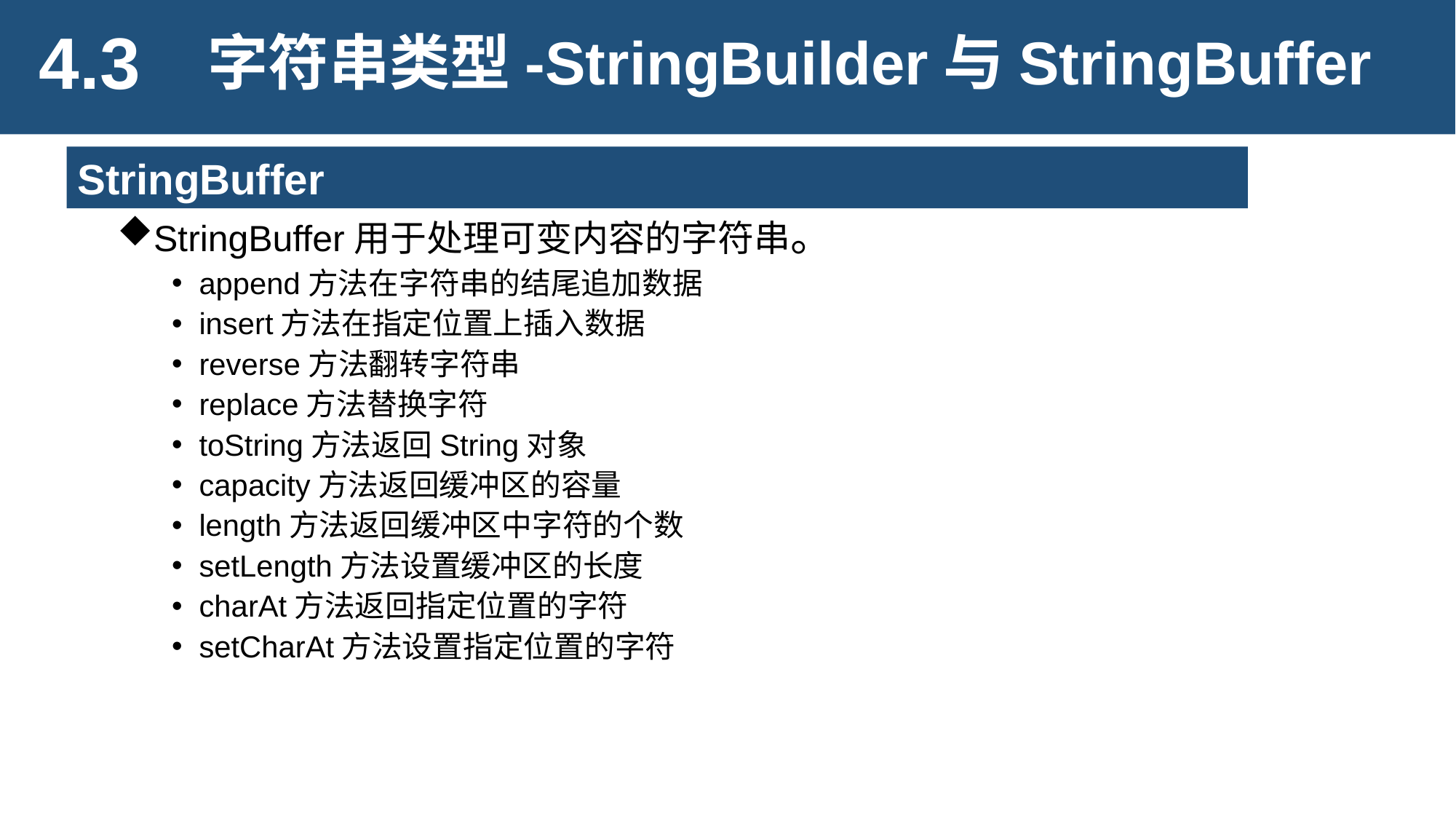

4.3
字符串类型-StringBuilder与StringBuffer
StringBuffer
StringBuffer用于处理可变内容的字符串。
append方法在字符串的结尾追加数据
insert方法在指定位置上插入数据
reverse方法翻转字符串
replace方法替换字符
toString方法返回String对象
capacity方法返回缓冲区的容量
length方法返回缓冲区中字符的个数
setLength方法设置缓冲区的长度
charAt方法返回指定位置的字符
setCharAt方法设置指定位置的字符